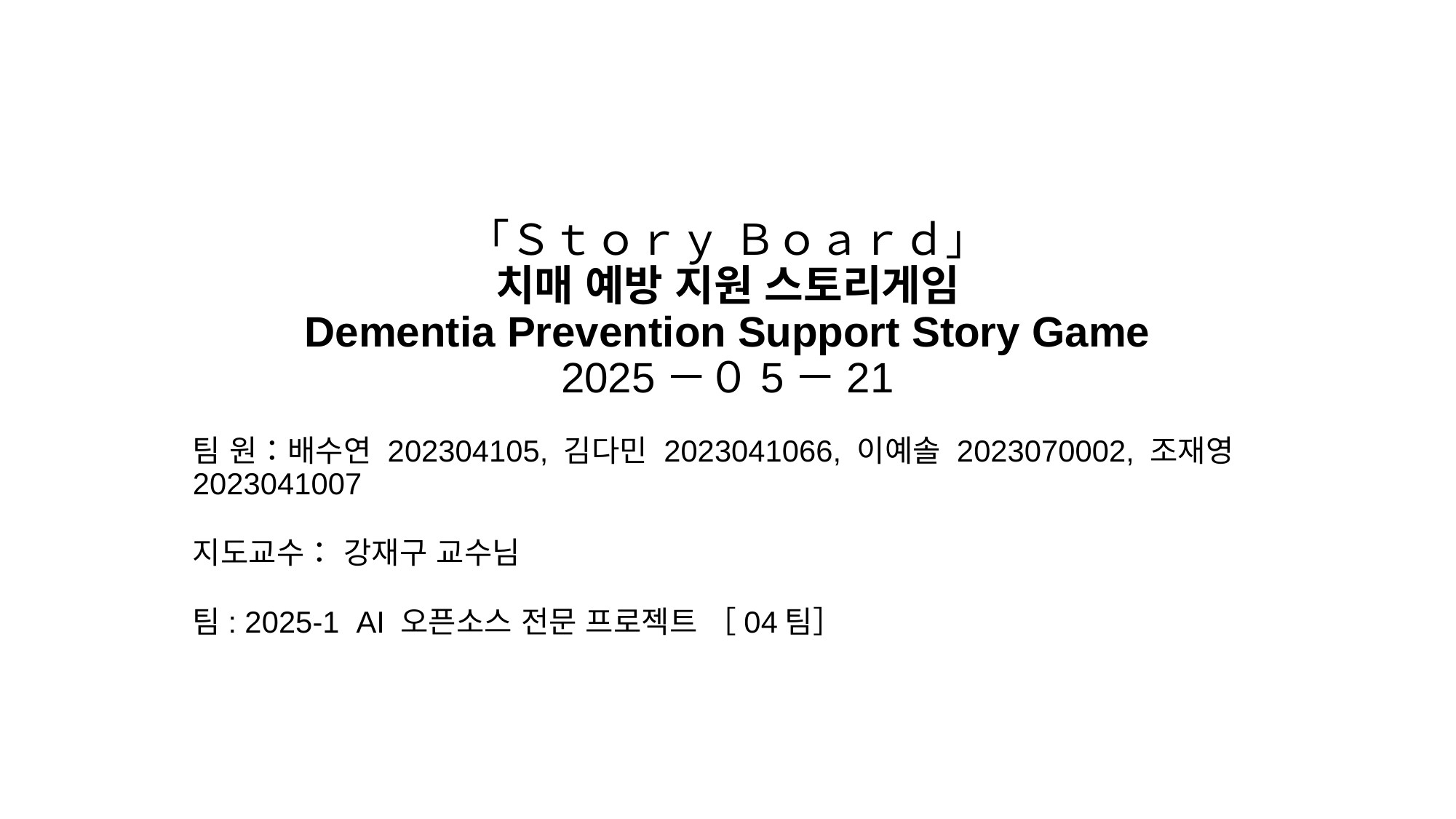

# ｢Ｓｔｏｒｙ Ｂｏａｒｄ｣ 치매 예방 지원 스토리게임 Dementia Prevention Support Story Game 2025－０5－21
팀 원：배수연 202304105, 김다민 2023041066, 이예솔 2023070002, 조재영 2023041007
지도교수： 강재구 교수님
팀: 2025-1  AI 오픈소스 전문 프로젝트 ［04팀］